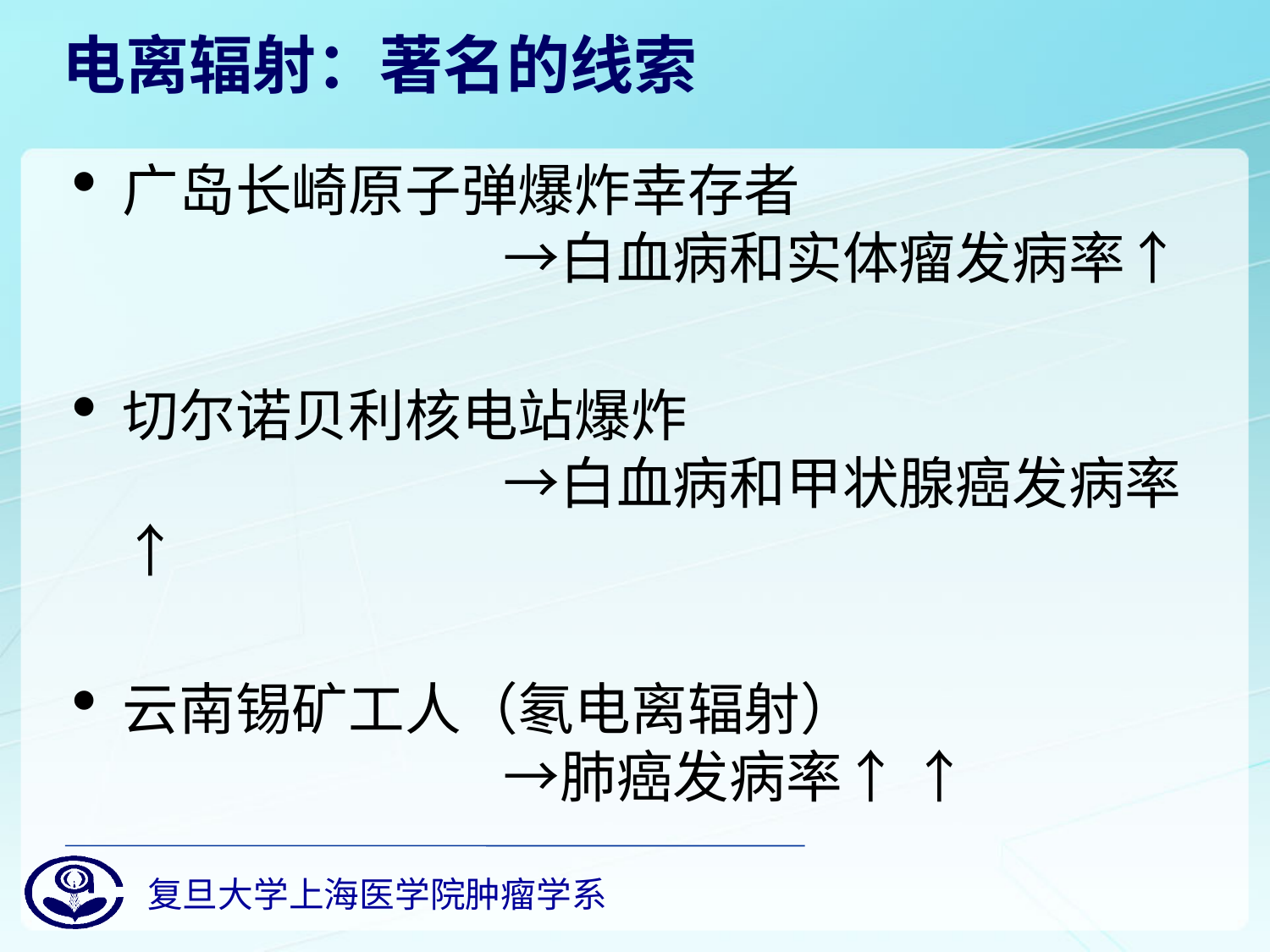

# 电离辐射：著名的线索
广岛长崎原子弹爆炸幸存者
			→白血病和实体瘤发病率↑

切尔诺贝利核电站爆炸
			→白血病和甲状腺癌发病率↑

云南锡矿工人（氡电离辐射）
			→肺癌发病率↑ ↑